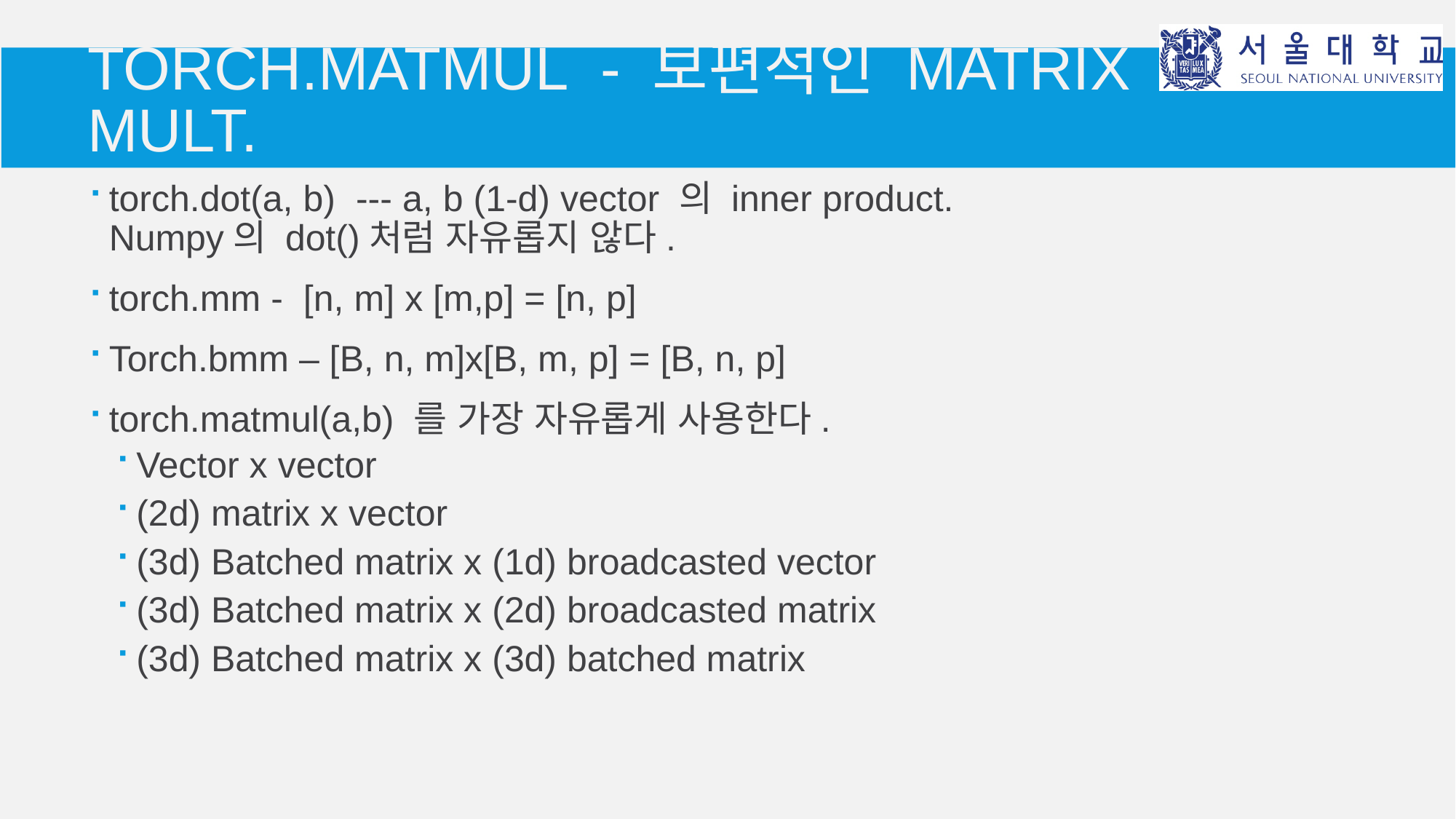

# Torch.MaTMUL  - 보편적인 matrix mult.
torch.dot(a, b)  --- a, b (1-d) vector 의 inner product. Numpy의 dot()처럼 자유롭지 않다.
torch.mm -  [n, m] x [m,p] = [n, p]
Torch.bmm – [B, n, m]x[B, m, p] = [B, n, p]
torch.matmul(a,b) 를 가장 자유롭게 사용한다.
Vector x vector
(2d) matrix x vector
(3d) Batched matrix x (1d) broadcasted vector
(3d) Batched matrix x (2d) broadcasted matrix
(3d) Batched matrix x (3d) batched matrix